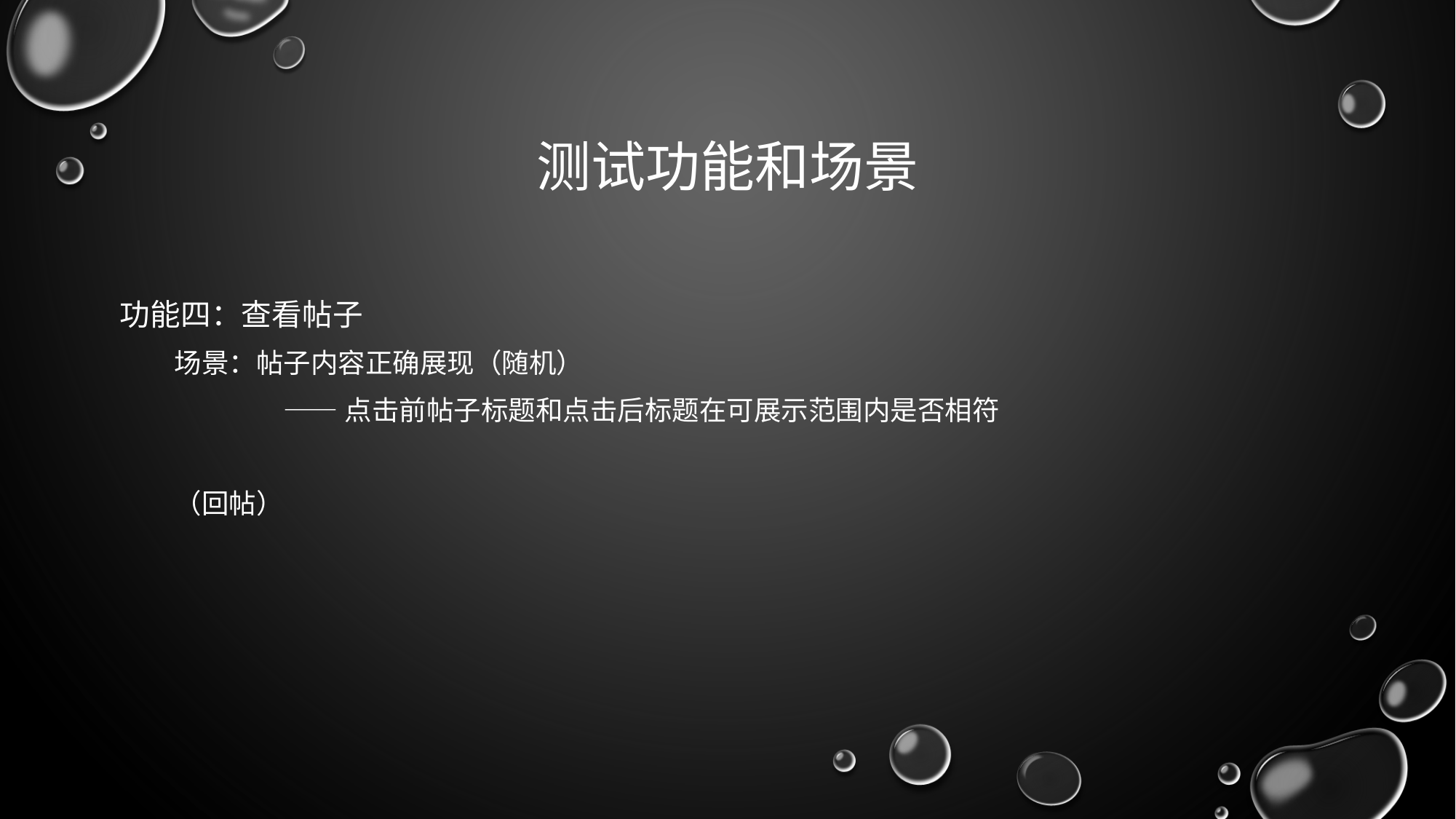

# 测试功能和场景
功能四：查看帖子
场景：帖子内容正确展现（随机）
	——点击前帖子标题和点击后标题在可展示范围内是否相符

（回帖）